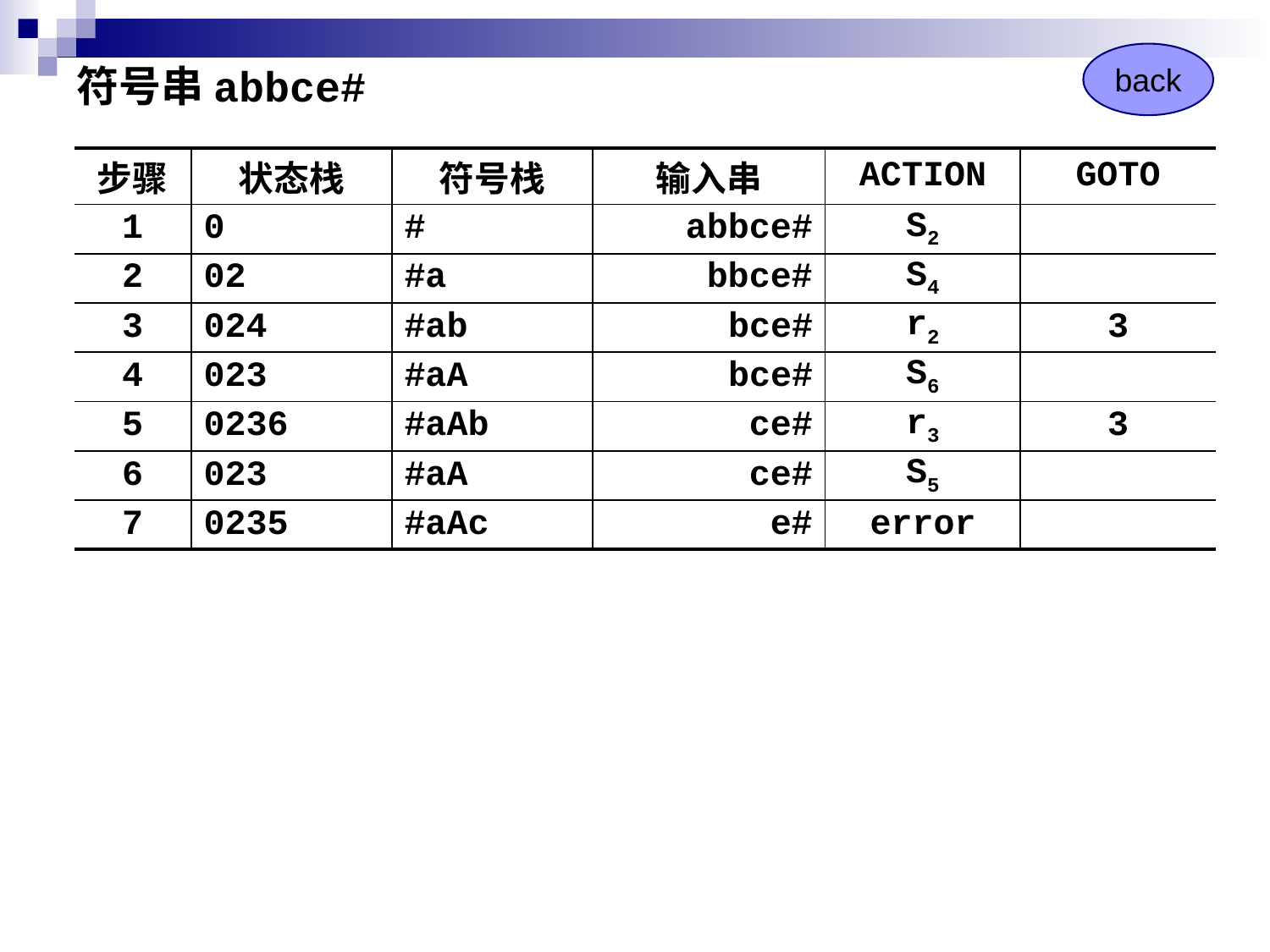

back
# 符号串abbce#
| 步骤 | 状态栈 | 符号栈 | 输入串 | ACTION | GOTO |
| --- | --- | --- | --- | --- | --- |
| 1 | 0 | # | abbce# | S2 |  |
| 2 | 02 | #a | bbce# | S4 |  |
| 3 | 024 | #ab | bce# | r2 | 3 |
| 4 | 023 | #aA | bce# | S6 |  |
| 5 | 0236 | #aAb | ce# | r3 | 3 |
| 6 | 023 | #aA | ce# | S5 |  |
| 7 | 0235 | #aAc | e# | error |  |